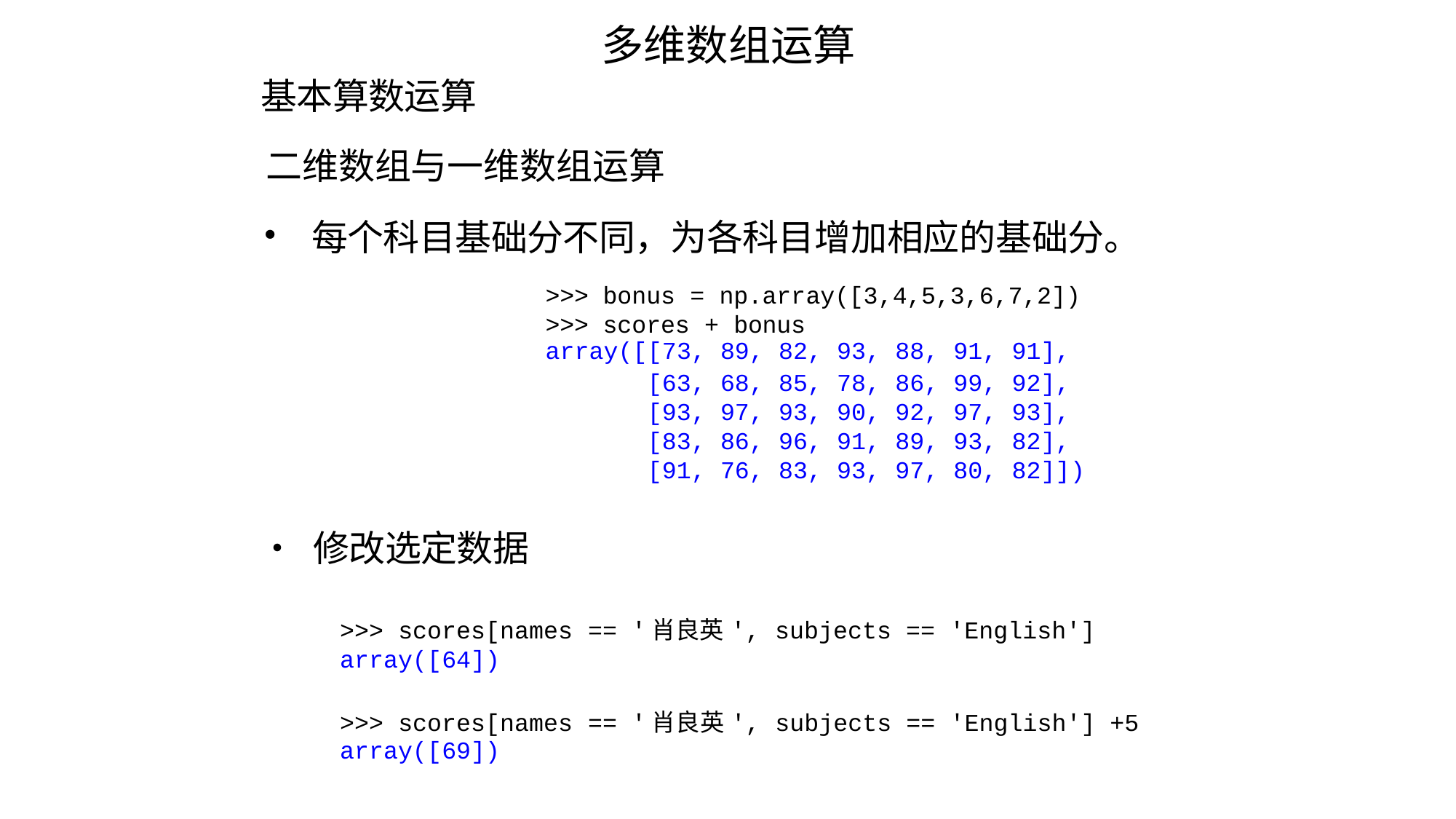

多维数组运算
基本算数运算
# 二维数组与一维数组运算
• 每个科目基础分不同，为各科目增加相应的基础分。
>>> bonus = np.array([3,4,5,3,6,7,2])
>>> scores + bonus
| array([[73, | 89, | 82, | 93, | 88, | 91, | 91], |
| --- | --- | --- | --- | --- | --- | --- |
| [63, | 68, | 85, | 78, | 86, | 99, | 92], |
| [93, | 97, | 93, | 90, | 92, | 97, | 93], |
| [83, | 86, | 96, | 91, | 89, | 93, | 82], |
| [91, | 76, | 83, | 93, | 97, | 80, | 82]]) |
• 修改选定数据
| >>> scores[names == '肖良英', subjects == 'English'] |  |  |
| --- | --- | --- |
| array([64]) >>> scores[names == '肖良英', subjects == 'English'] +5 |  |  |
| array([69]) |  |  |